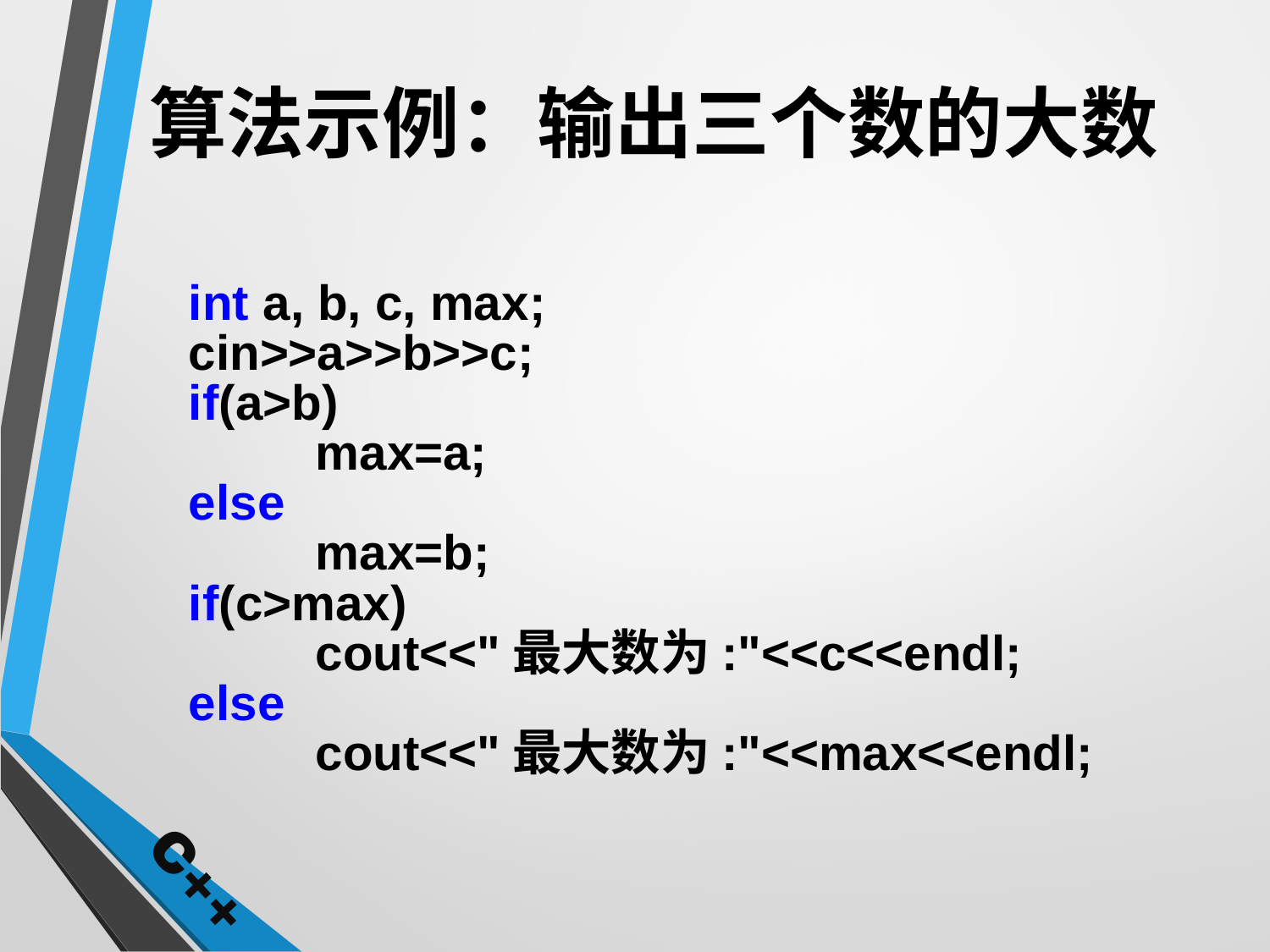

# 算法示例：输出三个数的大数
	int a, b, c, max;
	cin>>a>>b>>c;
	if(a>b)
		max=a;
	else
		max=b;
	if(c>max)
		cout<<"最大数为:"<<c<<endl;
	else
		cout<<"最大数为:"<<max<<endl;